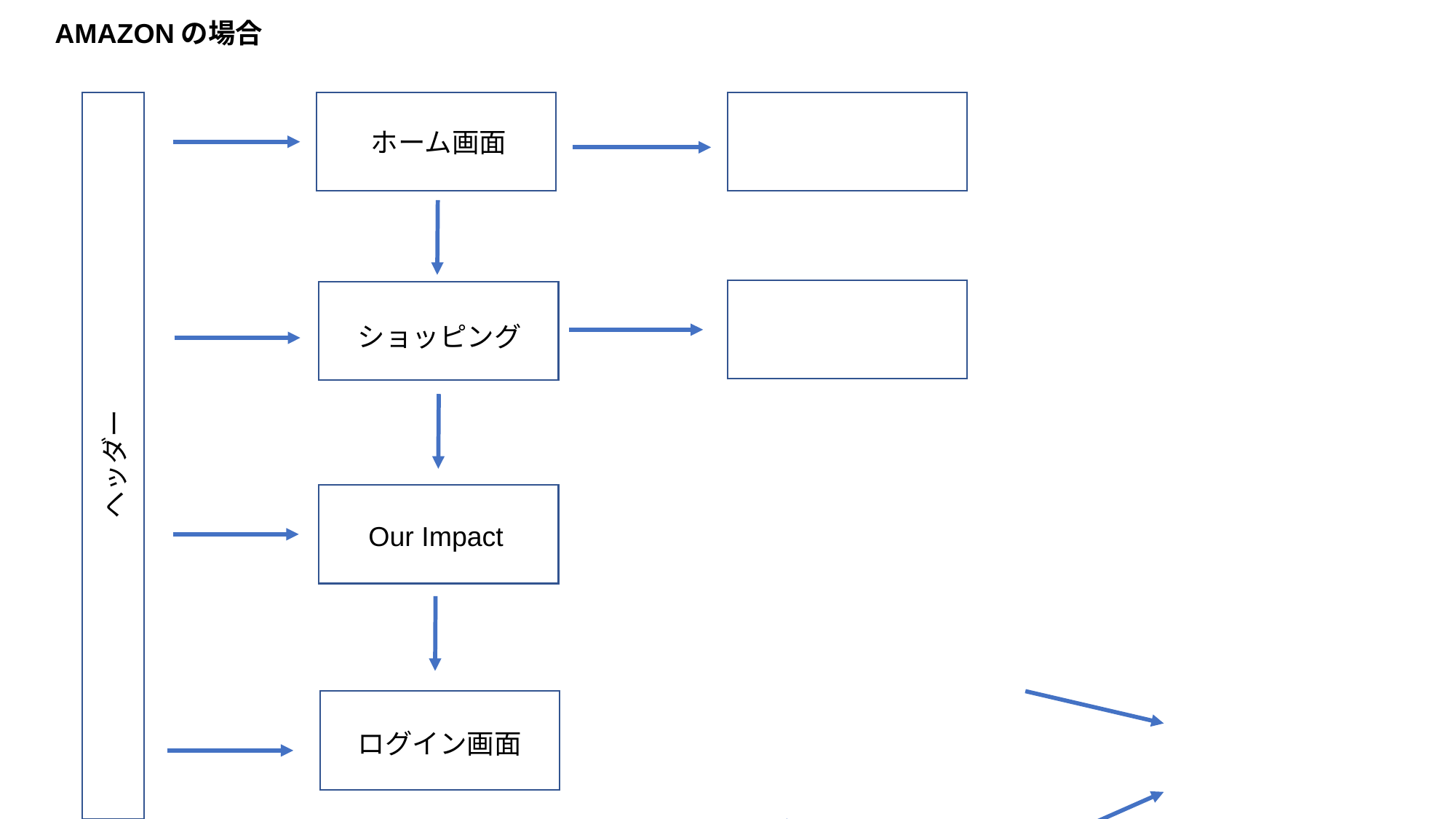

プランテーブル
Amazon
AMAZONの場合

ホーム画面

ショッピング
ヘッダー

Our Impact

ログイン画面